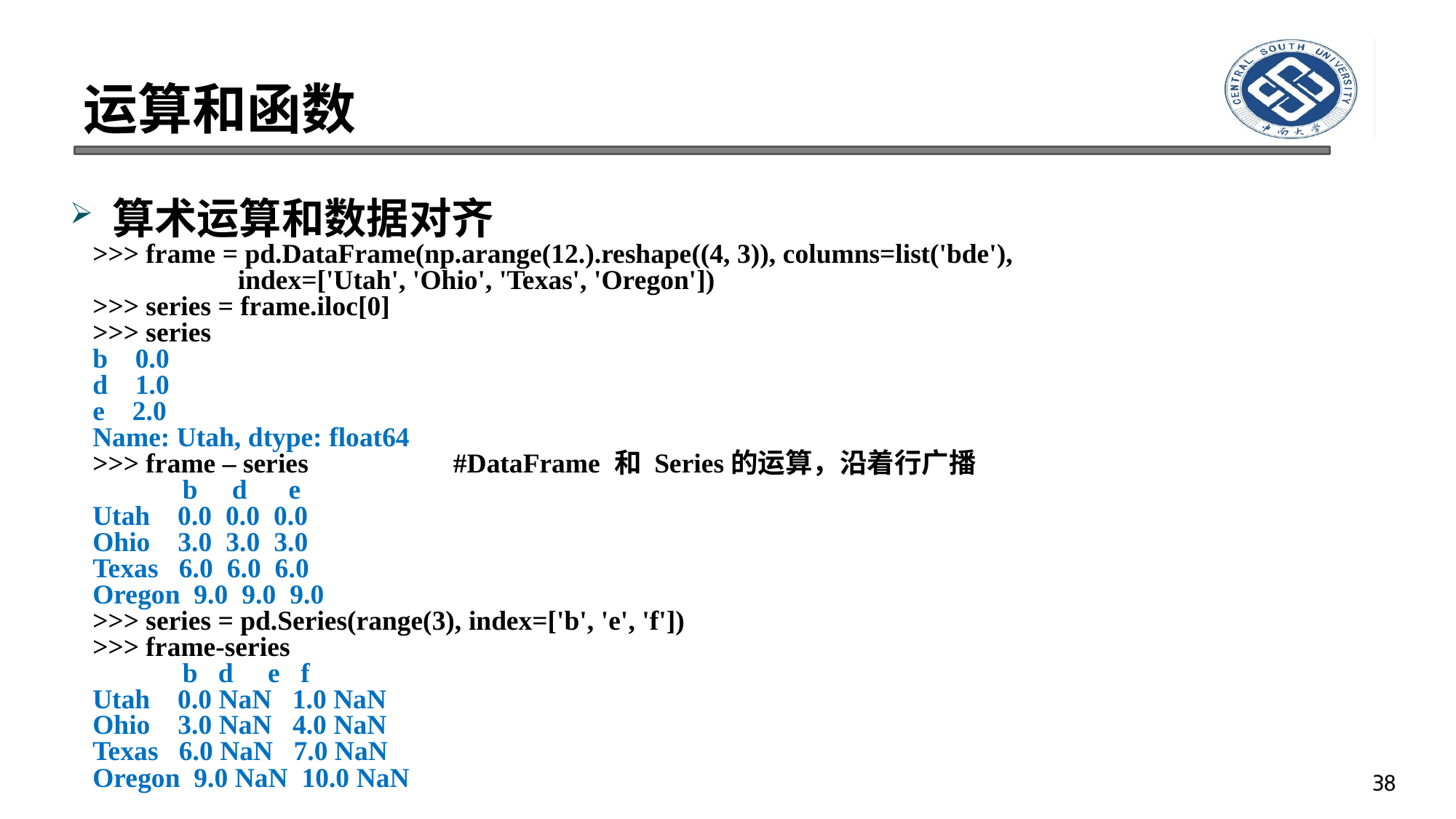

# 运算和函数
算术运算和数据对齐
>>> frame = pd.DataFrame(np.arange(12.).reshape((4, 3)), columns=list('bde'),
                     index=['Utah', 'Ohio', 'Texas', 'Oregon'])
>>> series = frame.iloc[0]
>>> series
b    0.0
d    1.0
e    2.0
Name: Utah, dtype: float64
>>> frame – series                     #DataFrame 和 Series的运算，沿着行广播
             b     d      e
Utah    0.0  0.0  0.0
Ohio    3.0  3.0  3.0
Texas   6.0  6.0  6.0
Oregon  9.0  9.0  9.0
>>> series = pd.Series(range(3), index=['b', 'e', 'f'])
>>> frame-series
             b   d     e   f
Utah    0.0 NaN   1.0 NaN
Ohio    3.0 NaN   4.0 NaN
Texas   6.0 NaN   7.0 NaN
Oregon  9.0 NaN  10.0 NaN
38